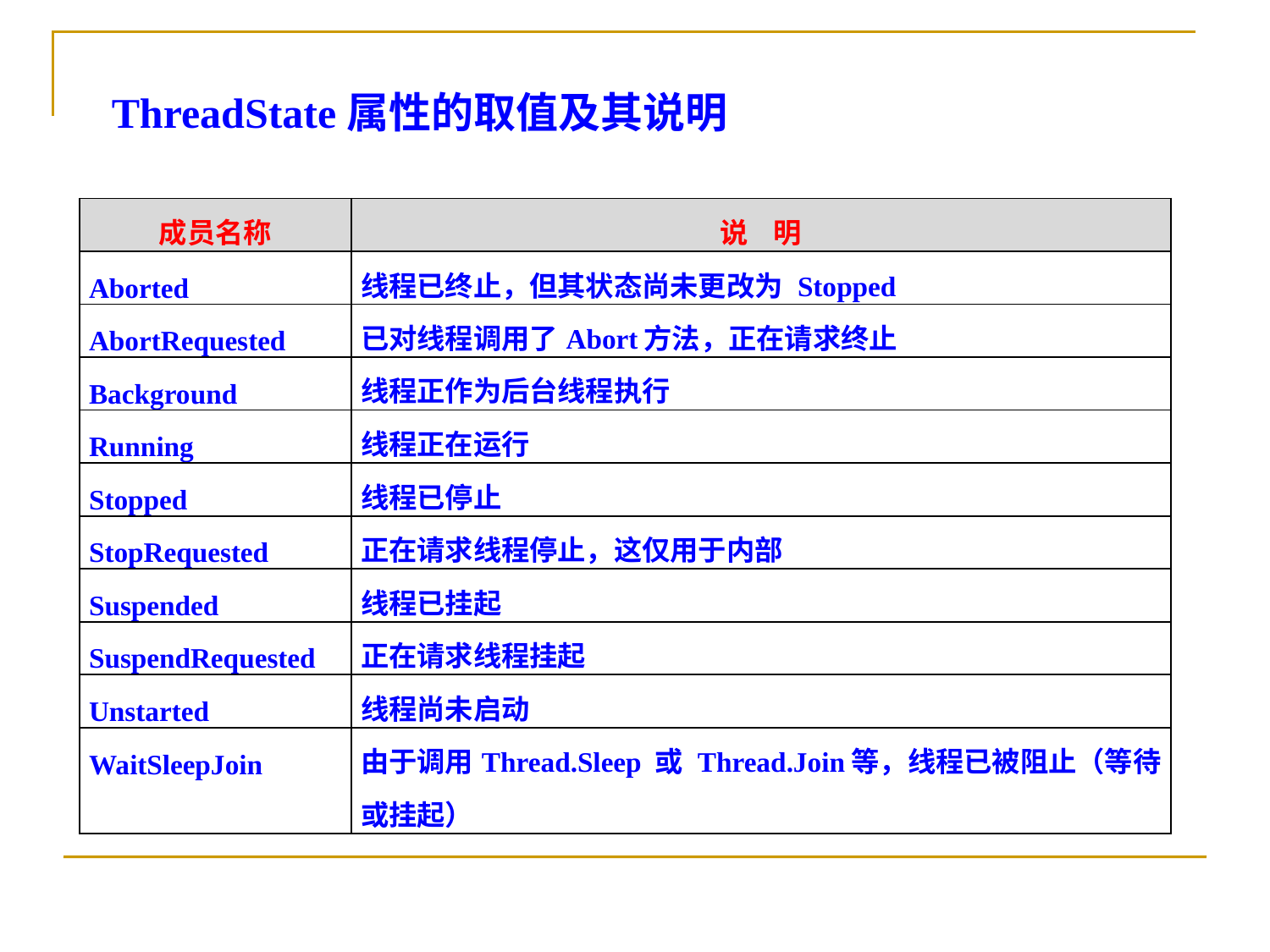

ThreadState属性的取值及其说明
| 成员名称 | 说 明 |
| --- | --- |
| Aborted | 线程已终止，但其状态尚未更改为 Stopped |
| AbortRequested | 已对线程调用了Abort方法，正在请求终止 |
| Background | 线程正作为后台线程执行 |
| Running | 线程正在运行 |
| Stopped | 线程已停止 |
| StopRequested | 正在请求线程停止，这仅用于内部 |
| Suspended | 线程已挂起 |
| SuspendRequested | 正在请求线程挂起 |
| Unstarted | 线程尚未启动 |
| WaitSleepJoin | 由于调用Thread.Sleep 或 Thread.Join等，线程已被阻止（等待或挂起） |